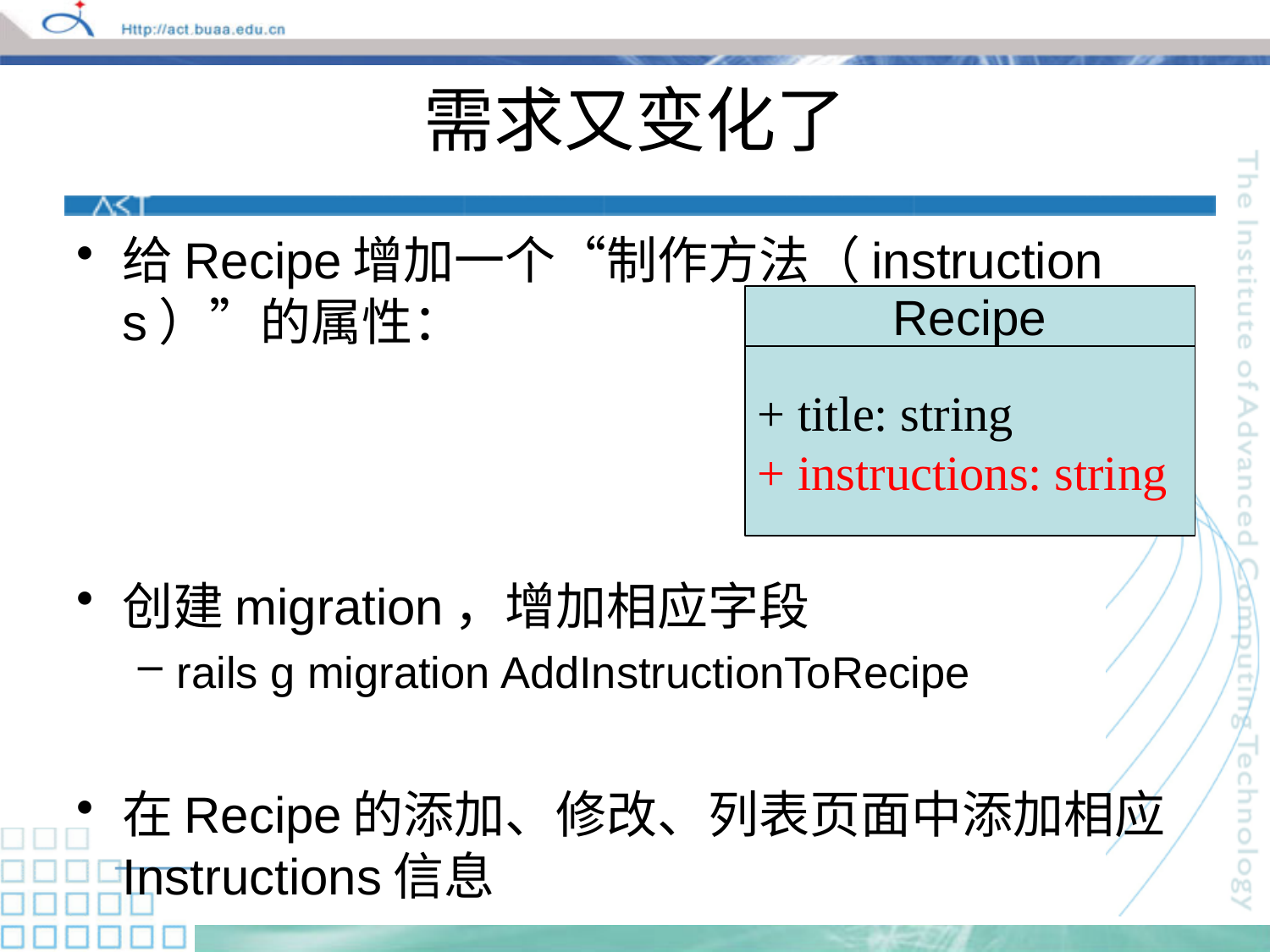

# 需求又变化了
给Recipe增加一个“制作方法（instructions）”的属性：

创建migration，增加相应字段
rails g migration AddInstructionToRecipe

在Recipe的添加、修改、列表页面中添加相应Instructions信息

Recipe
+ title: string
+ instructions: string